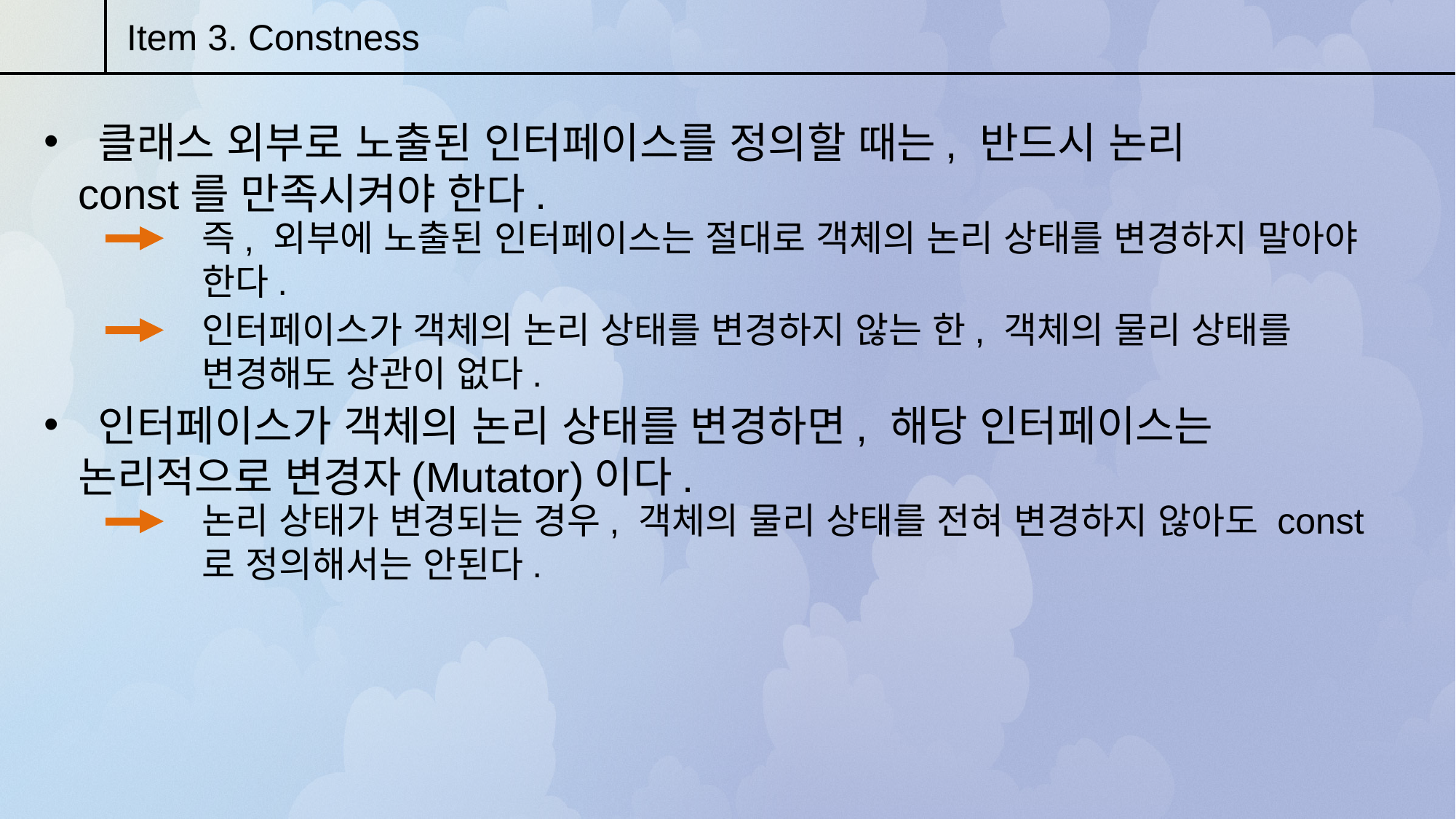

Item 3. Constness
 클래스 외부로 노출된 인터페이스를 정의할 때는, 반드시 논리 const를 만족시켜야 한다.
즉, 외부에 노출된 인터페이스는 절대로 객체의 논리 상태를 변경하지 말아야 한다.
인터페이스가 객체의 논리 상태를 변경하지 않는 한, 객체의 물리 상태를 변경해도 상관이 없다.
 인터페이스가 객체의 논리 상태를 변경하면, 해당 인터페이스는 논리적으로 변경자(Mutator)이다.
논리 상태가 변경되는 경우, 객체의 물리 상태를 전혀 변경하지 않아도 const로 정의해서는 안된다.